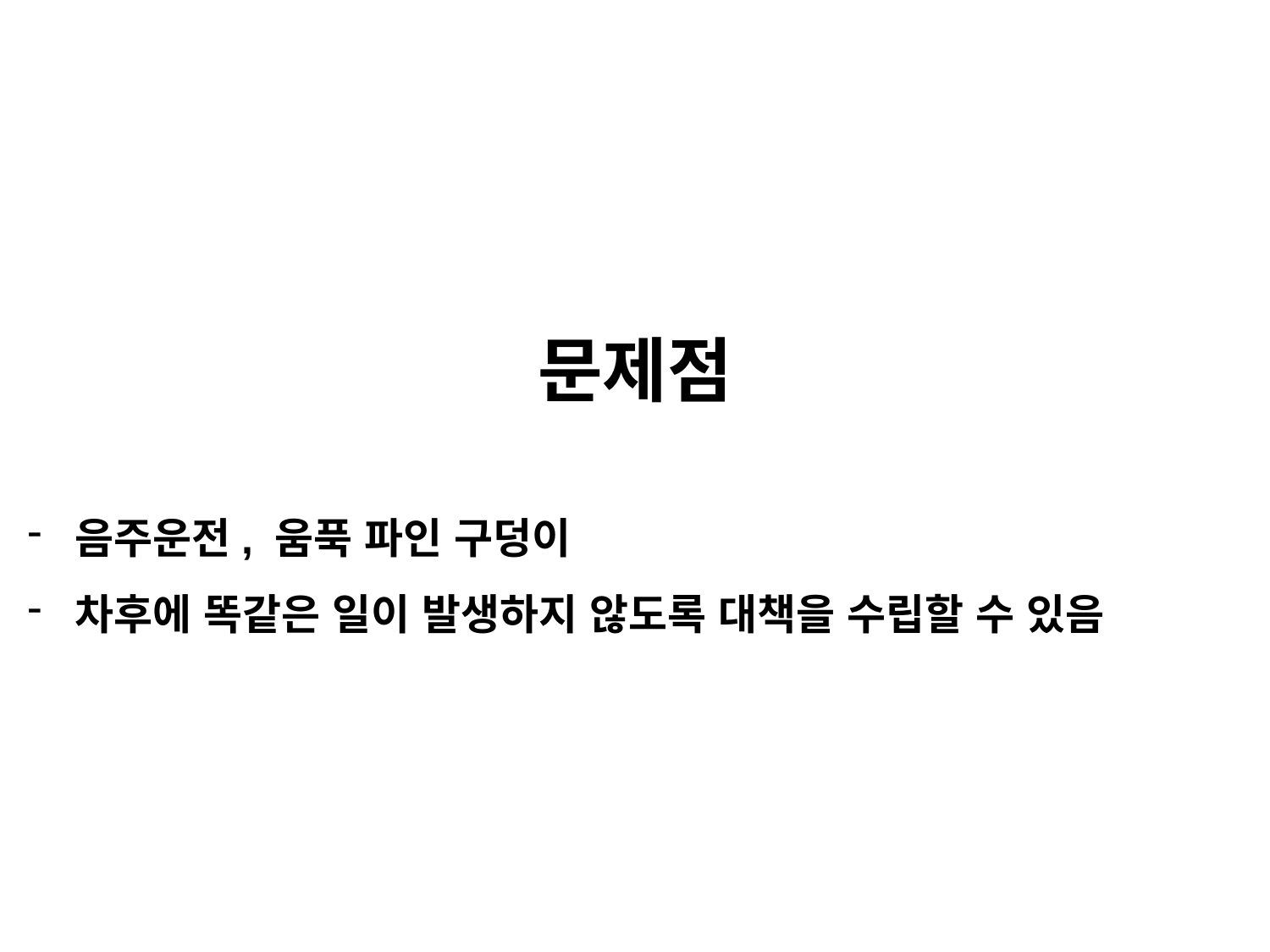

문제점

음주운전, 움푹 파인 구덩이
차후에 똑같은 일이 발생하지 않도록 대책을 수립할 수 있음